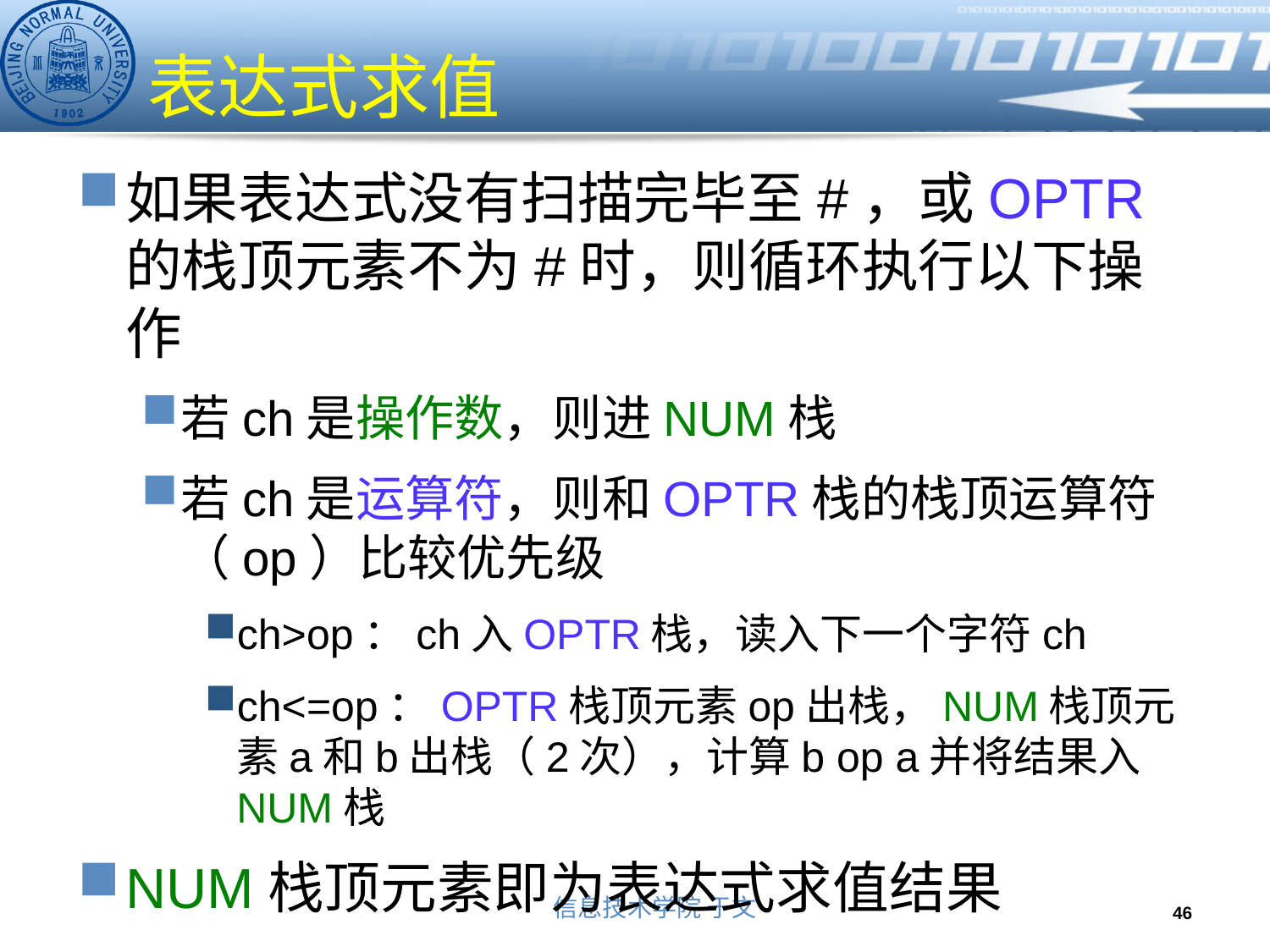

# 表达式求值
如果表达式没有扫描完毕至#，或OPTR的栈顶元素不为#时，则循环执行以下操作
若ch是操作数，则进NUM栈
若ch是运算符，则和OPTR栈的栈顶运算符（op）比较优先级
ch>op：ch入OPTR栈，读入下一个字符ch
ch<=op：OPTR栈顶元素op出栈，NUM栈顶元素a和b出栈（2次），计算b op a并将结果入NUM栈
NUM栈顶元素即为表达式求值结果

46